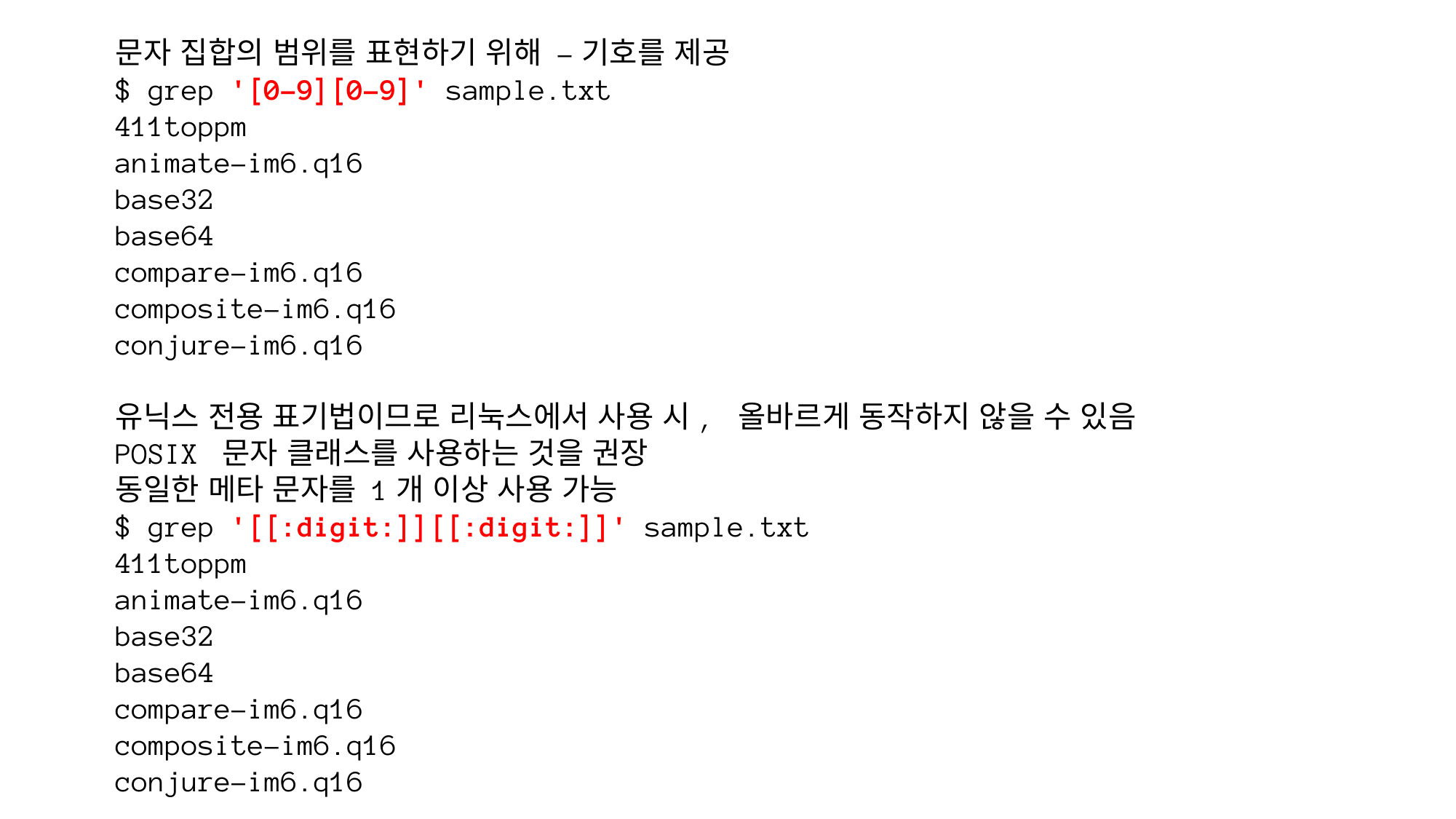

문자 집합의 범위를 표현하기 위해 -기호를 제공
$ grep '[0-9][0-9]' sample.txt
411toppm
animate-im6.q16
base32
base64
compare-im6.q16
composite-im6.q16
conjure-im6.q16

유닉스 전용 표기법이므로 리눅스에서 사용 시, 올바르게 동작하지 않을 수 있음
POSIX 문자 클래스를 사용하는 것을 권장
동일한 메타 문자를 1개 이상 사용 가능
$ grep '[[:digit:]][[:digit:]]' sample.txt
411toppm
animate-im6.q16
base32
base64
compare-im6.q16
composite-im6.q16
conjure-im6.q16